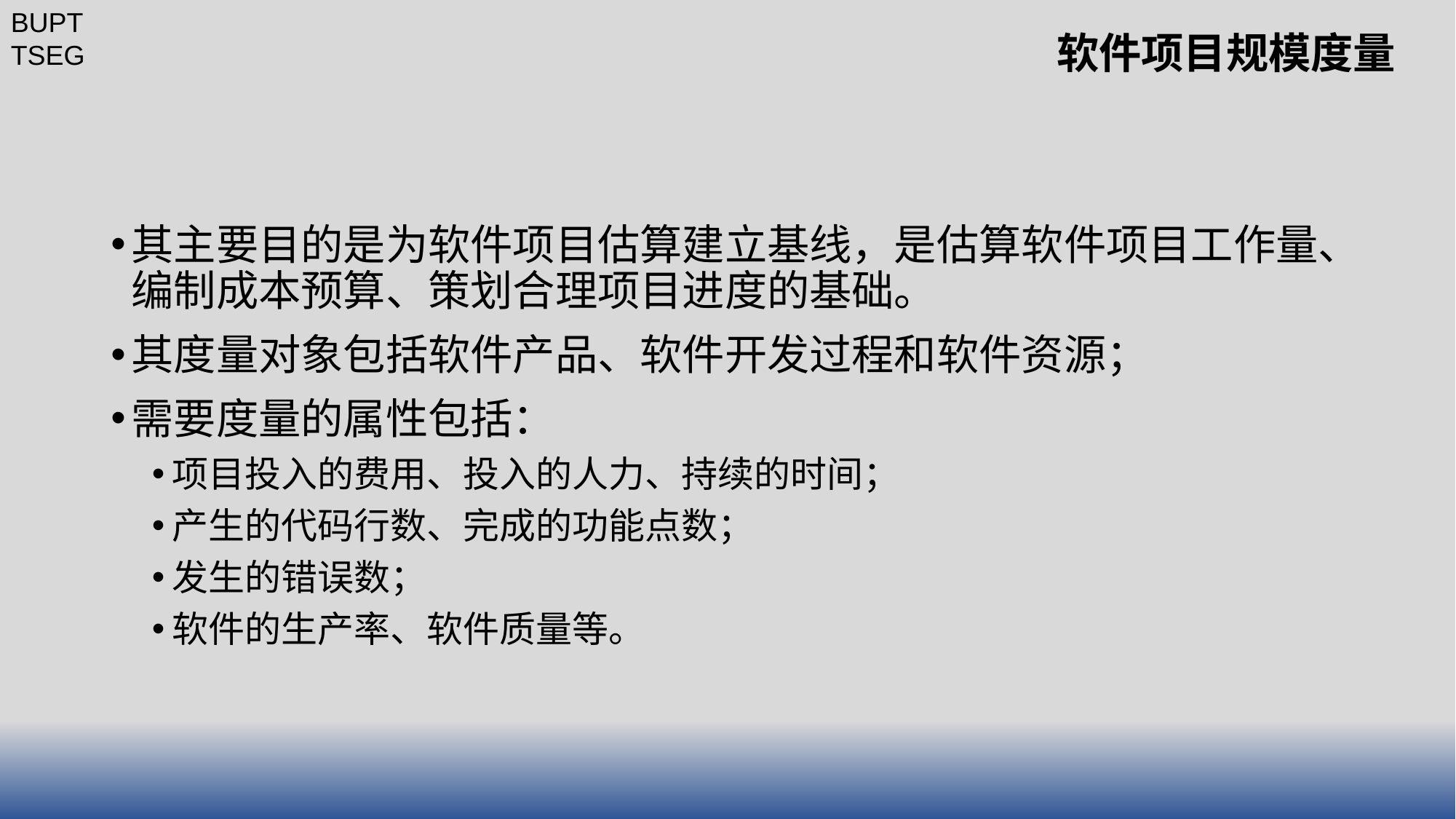

# 软件项目规模度量
其主要目的是为软件项目估算建立基线，是估算软件项目工作量、编制成本预算、策划合理项目进度的基础。
其度量对象包括软件产品、软件开发过程和软件资源；
需要度量的属性包括：
项目投入的费用、投入的人力、持续的时间；
产生的代码行数、完成的功能点数；
发生的错误数；
软件的生产率、软件质量等。